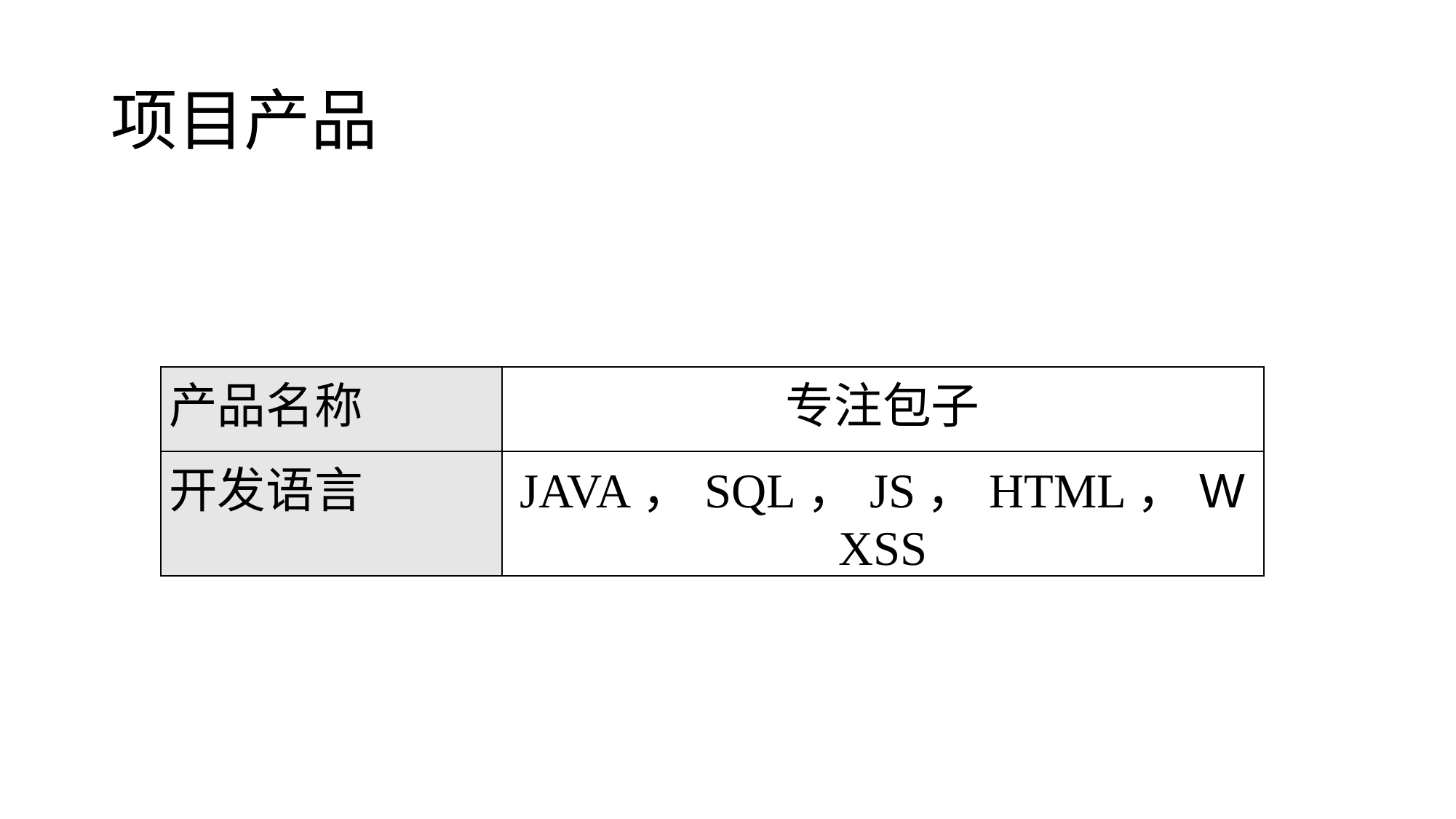

# 项目产品
| 产品名称 | 专注包子 |
| --- | --- |
| 开发语言 | JAVA，SQL，JS，HTML，WXSS |